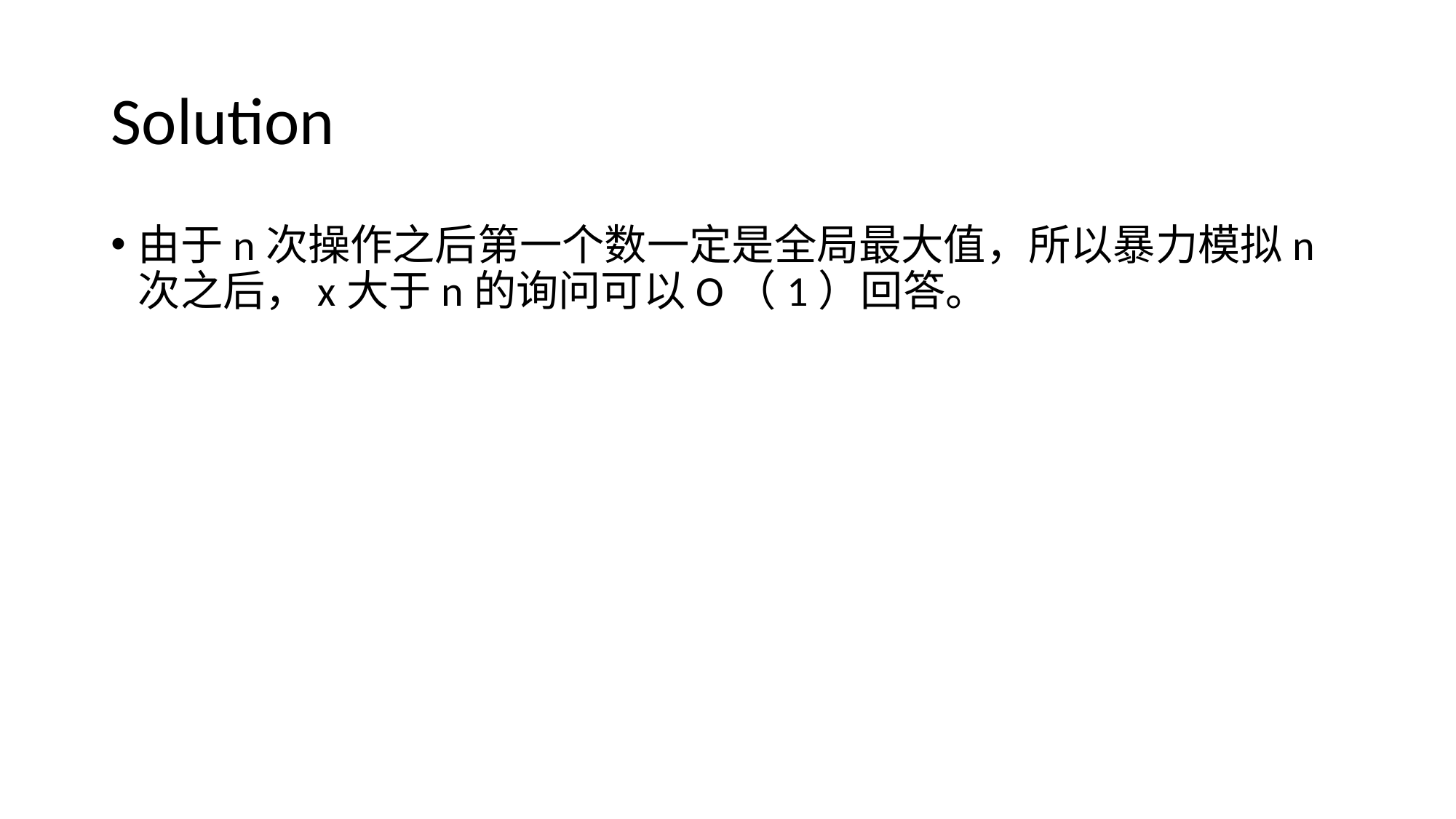

# Solution
由于n次操作之后第一个数一定是全局最大值，所以暴力模拟n次之后，x大于n的询问可以O（1）回答。